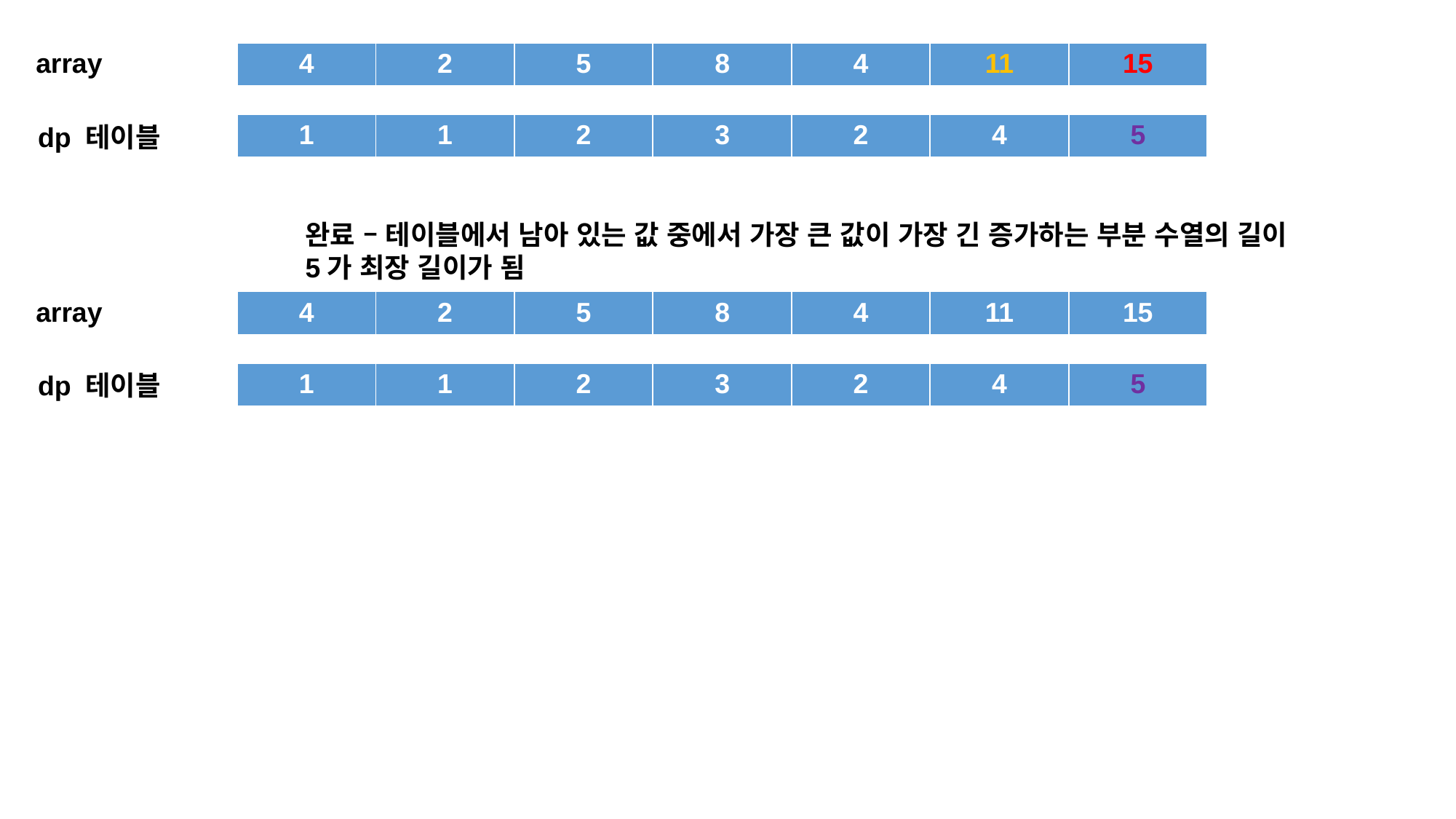

array
| 4 | 2 | 5 | 8 | 4 | 11 | 15 |
| --- | --- | --- | --- | --- | --- | --- |
| 1 | 1 | 2 | 3 | 2 | 4 | 5 |
| --- | --- | --- | --- | --- | --- | --- |
dp 테이블
완료 – 테이블에서 남아 있는 값 중에서 가장 큰 값이 가장 긴 증가하는 부분 수열의 길이
5가 최장 길이가 됨
array
| 4 | 2 | 5 | 8 | 4 | 11 | 15 |
| --- | --- | --- | --- | --- | --- | --- |
| 1 | 1 | 2 | 3 | 2 | 4 | 5 |
| --- | --- | --- | --- | --- | --- | --- |
dp 테이블